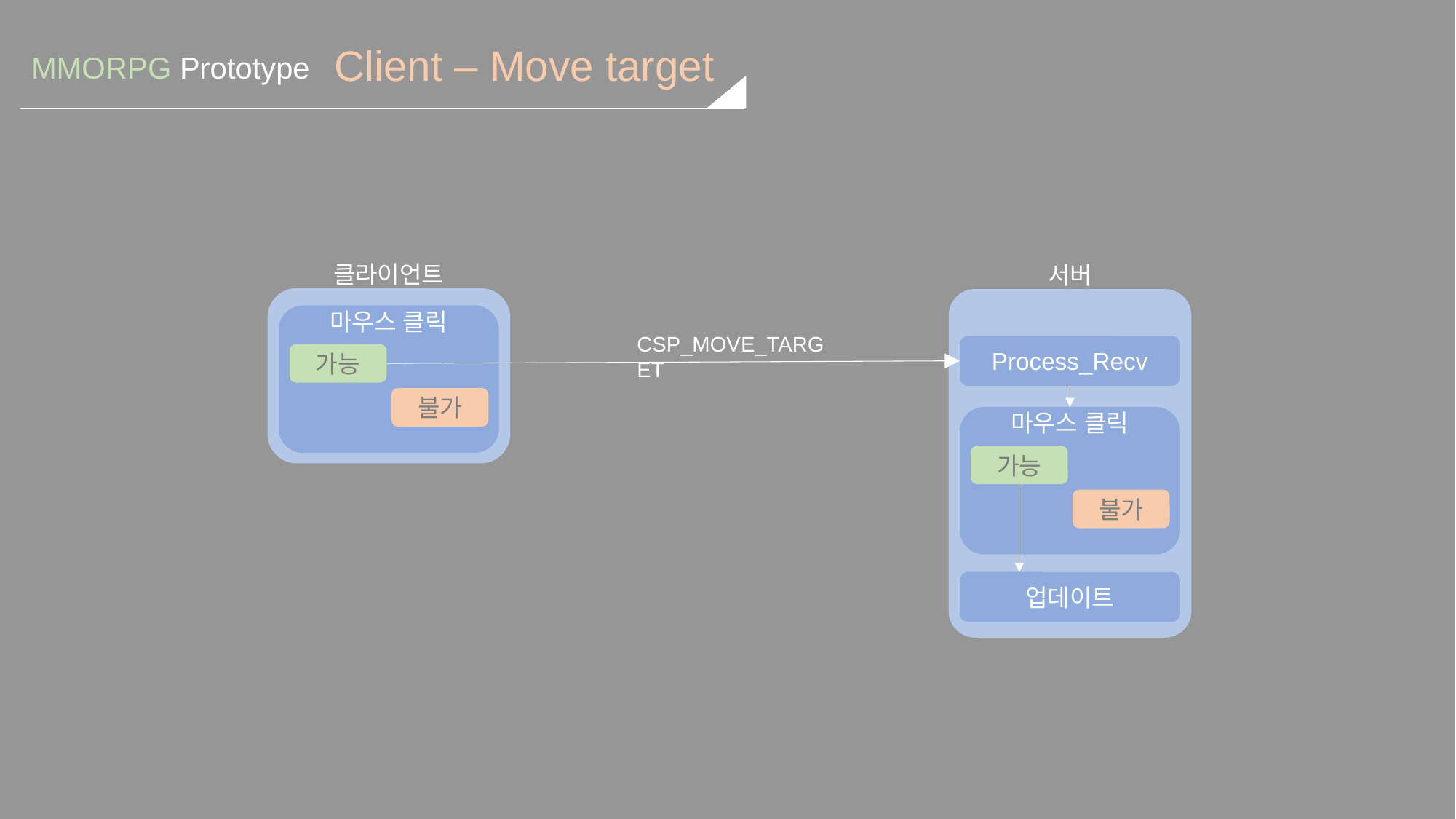

# Client – Move target
MMORPG Prototype

클라이언트

서버

마우스 클릭

CSP_MOVE_TARGET
Process_Recv
가능
불가
마우스 클릭

가능
불가
업데이트